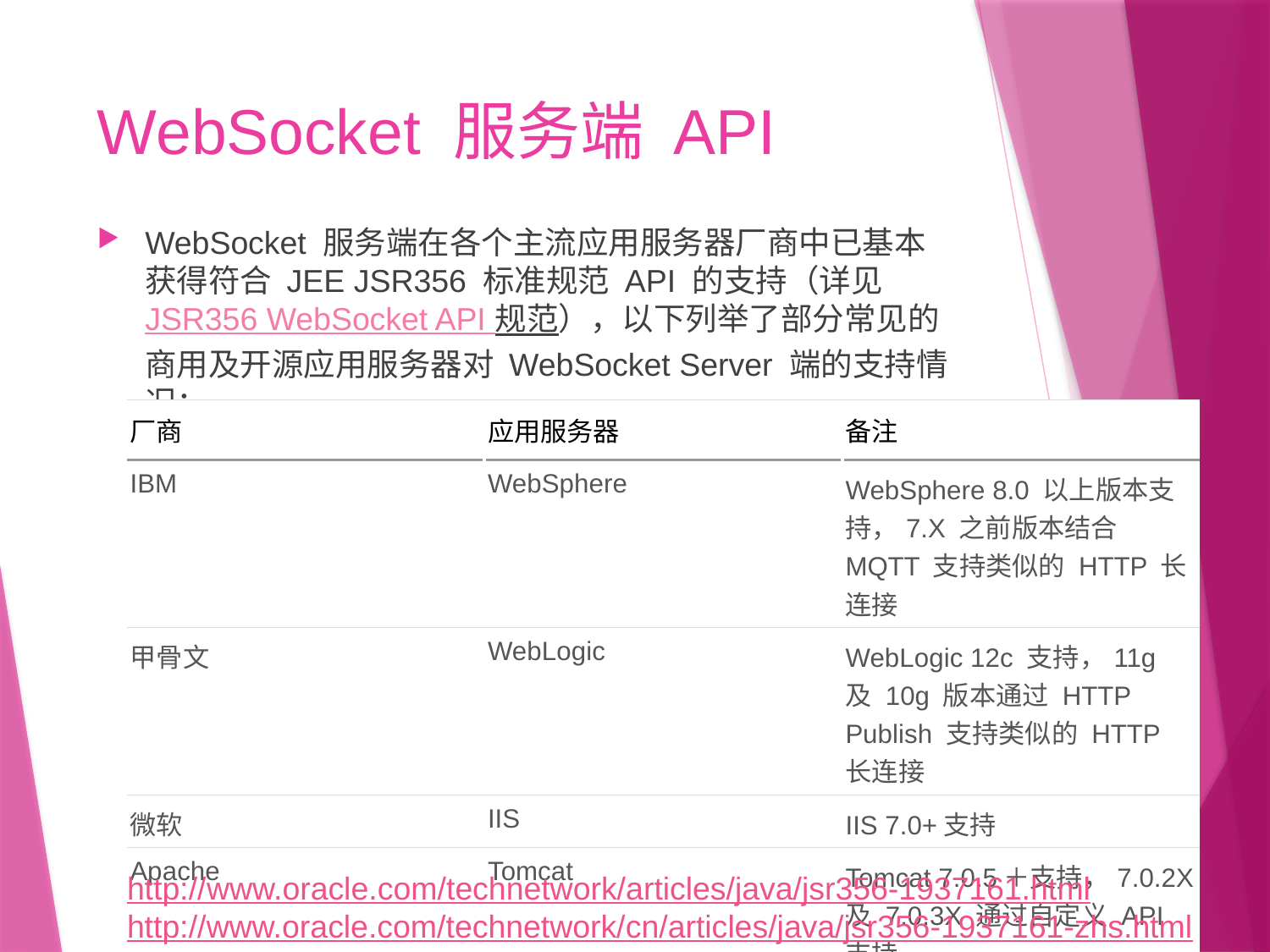

# WebSocket 服务端 API
WebSocket 服务端在各个主流应用服务器厂商中已基本获得符合 JEE JSR356 标准规范 API 的支持（详见JSR356 WebSocket API 规范），以下列举了部分常见的商用及开源应用服务器对 WebSocket Server 端的支持情况：

| 厂商 | 应用服务器 | 备注 |
| --- | --- | --- |
| IBM | WebSphere | WebSphere 8.0 以上版本支持，7.X 之前版本结合 MQTT 支持类似的 HTTP 长连接 |
| 甲骨文 | WebLogic | WebLogic 12c 支持，11g 及 10g 版本通过 HTTP Publish 支持类似的 HTTP 长连接 |
| 微软 | IIS | IIS 7.0+支持 |
| Apache | Tomcat | Tomcat 7.0.5＋支持，7.0.2X 及 7.0.3X 通过自定义 API 支持 |
|  | Jetty | Jetty 7.0＋支持 |
http://www.oracle.com/technetwork/articles/java/jsr356-1937161.html
http://www.oracle.com/technetwork/cn/articles/java/jsr356-1937161-zhs.html